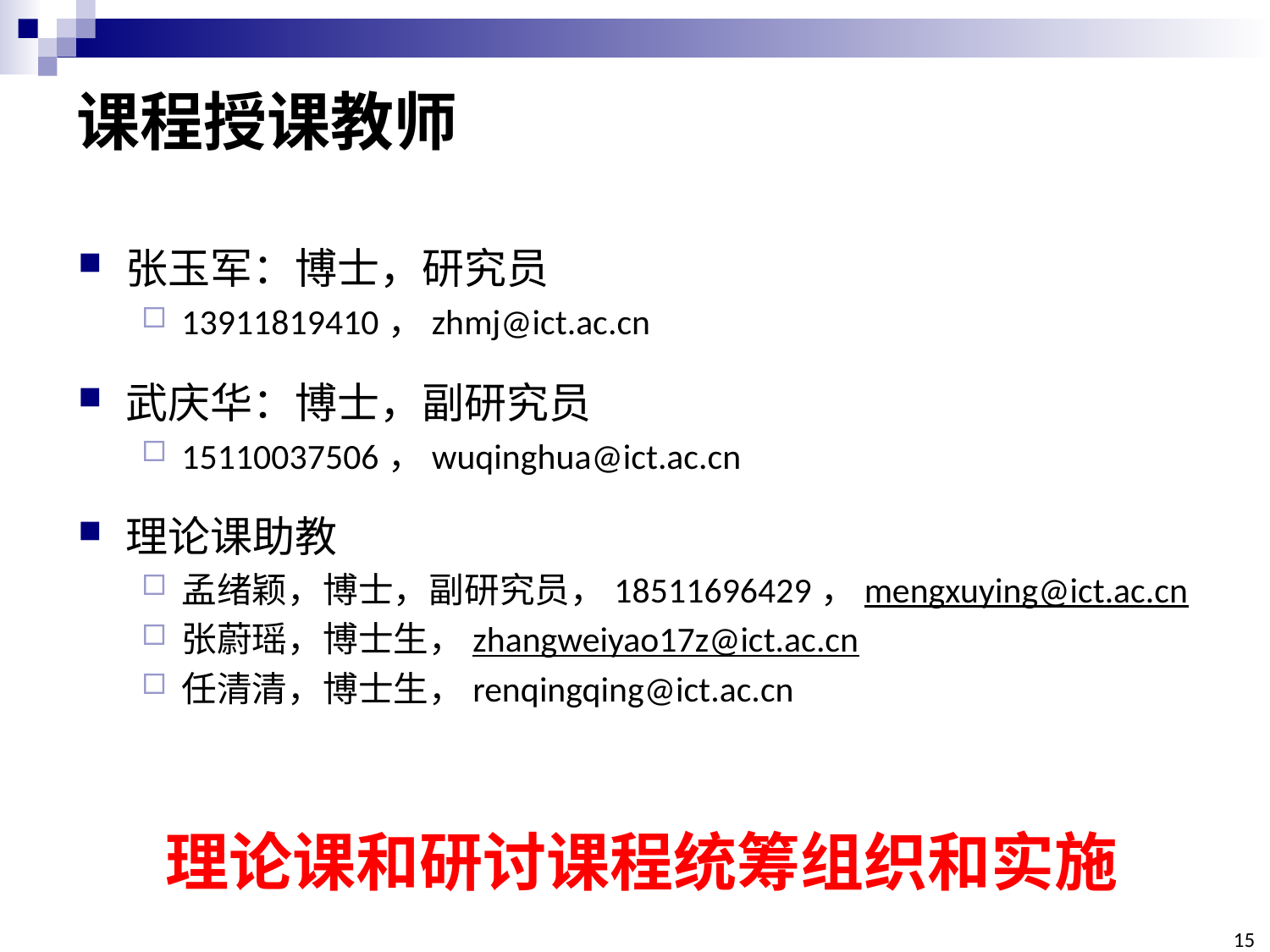

# 课程授课教师
张玉军：博士，研究员
13911819410，zhmj@ict.ac.cn
武庆华：博士，副研究员
15110037506，wuqinghua@ict.ac.cn
理论课助教
孟绪颖，博士，副研究员，18511696429，mengxuying@ict.ac.cn
张蔚瑶，博士生，zhangweiyao17z@ict.ac.cn
任清清，博士生，renqingqing@ict.ac.cn
理论课和研讨课程统筹组织和实施
15